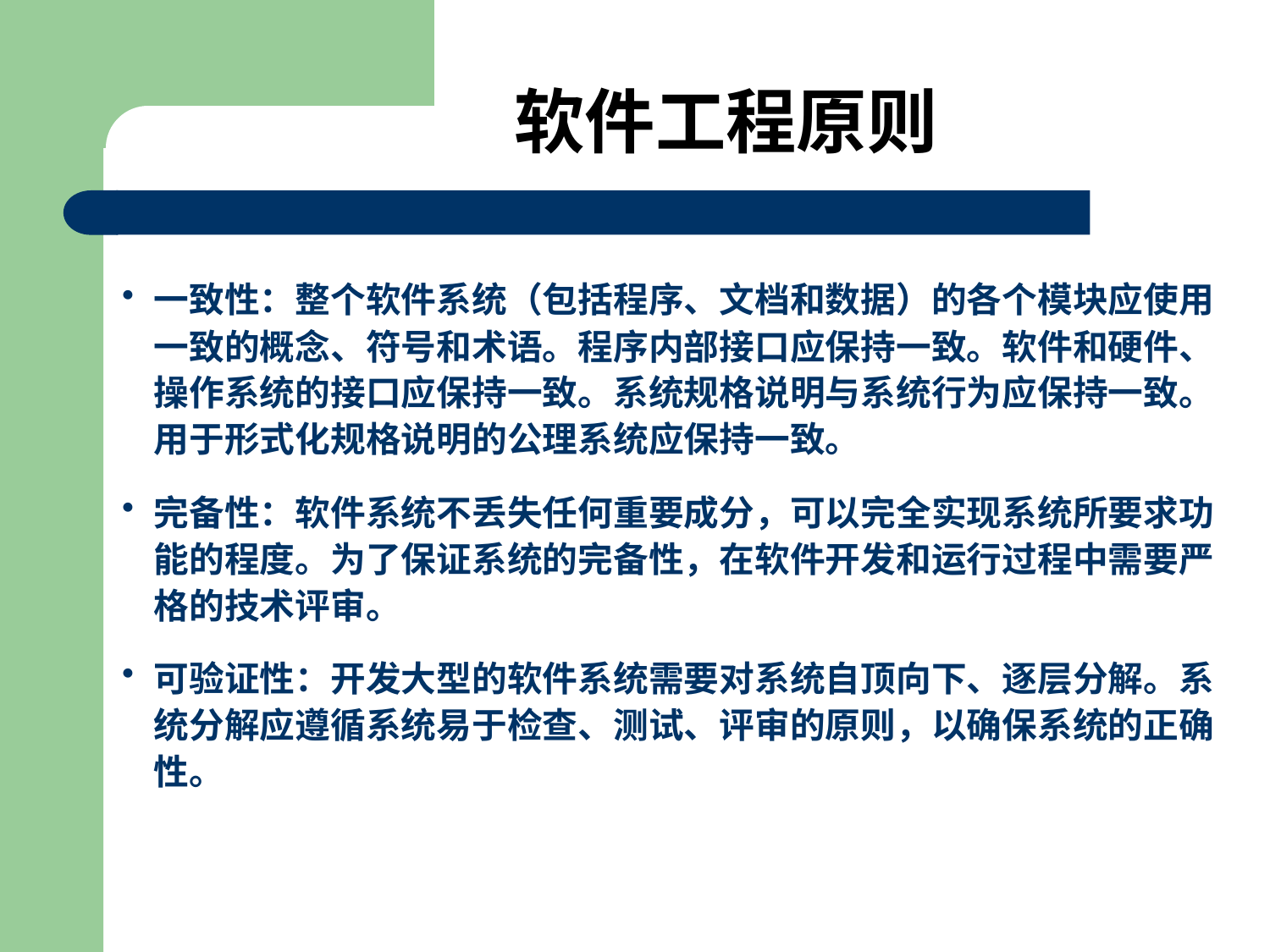

# 软件工程原则
一致性：整个软件系统（包括程序、文档和数据）的各个模块应使用一致的概念、符号和术语。程序内部接口应保持一致。软件和硬件、操作系统的接口应保持一致。系统规格说明与系统行为应保持一致。用于形式化规格说明的公理系统应保持一致。
完备性：软件系统不丢失任何重要成分，可以完全实现系统所要求功能的程度。为了保证系统的完备性，在软件开发和运行过程中需要严格的技术评审。
可验证性：开发大型的软件系统需要对系统自顶向下、逐层分解。系统分解应遵循系统易于检查、测试、评审的原则，以确保系统的正确性。
30